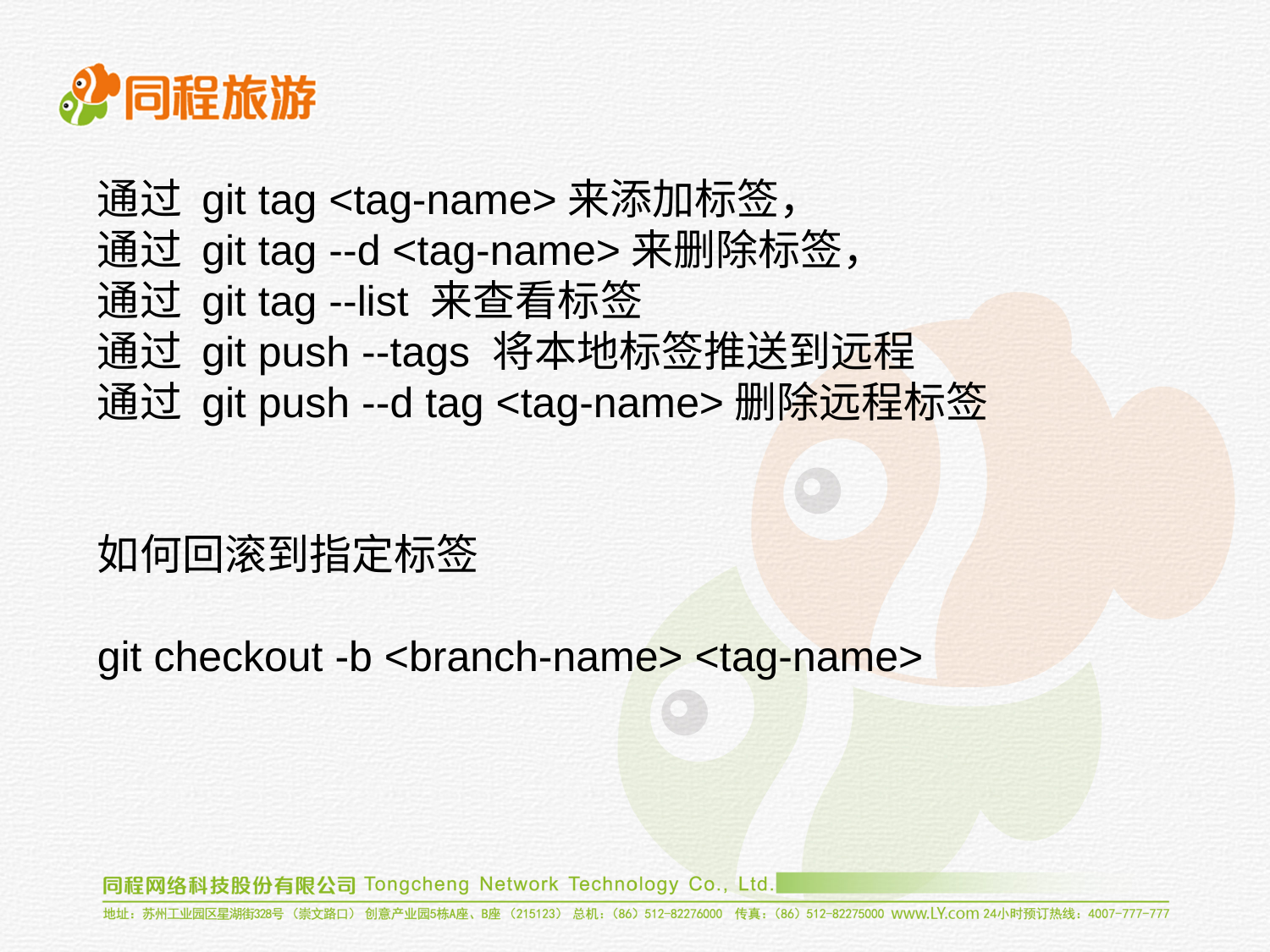

通过 git tag <tag-name>来添加标签，
通过 git tag --d <tag-name>来删除标签，
通过 git tag --list 来查看标签
通过 git push --tags 将本地标签推送到远程
通过 git push --d tag <tag-name>删除远程标签

如何回滚到指定标签

git checkout -b <branch-name> <tag-name>